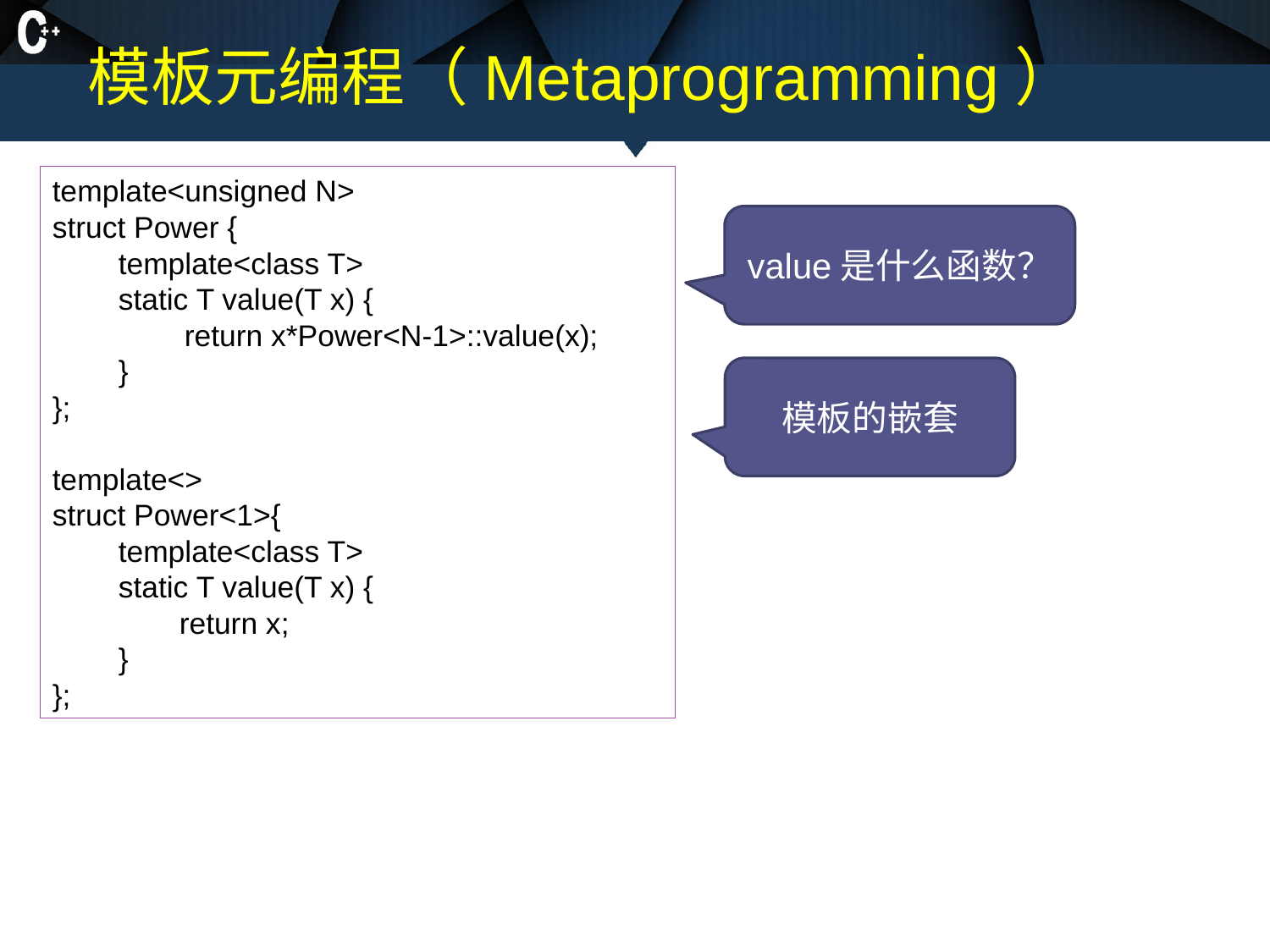

# 模板元编程（Metaprogramming）
template<unsigned N>
struct Power {
        template<class T>
        static T value(T x) {
                return x*Power<N-1>::value(x);
        }
};

template<>
struct Power<1>{
        template<class T>
        static T value(T x) {
	return x;
        }
};
value是什么函数？
模板的嵌套